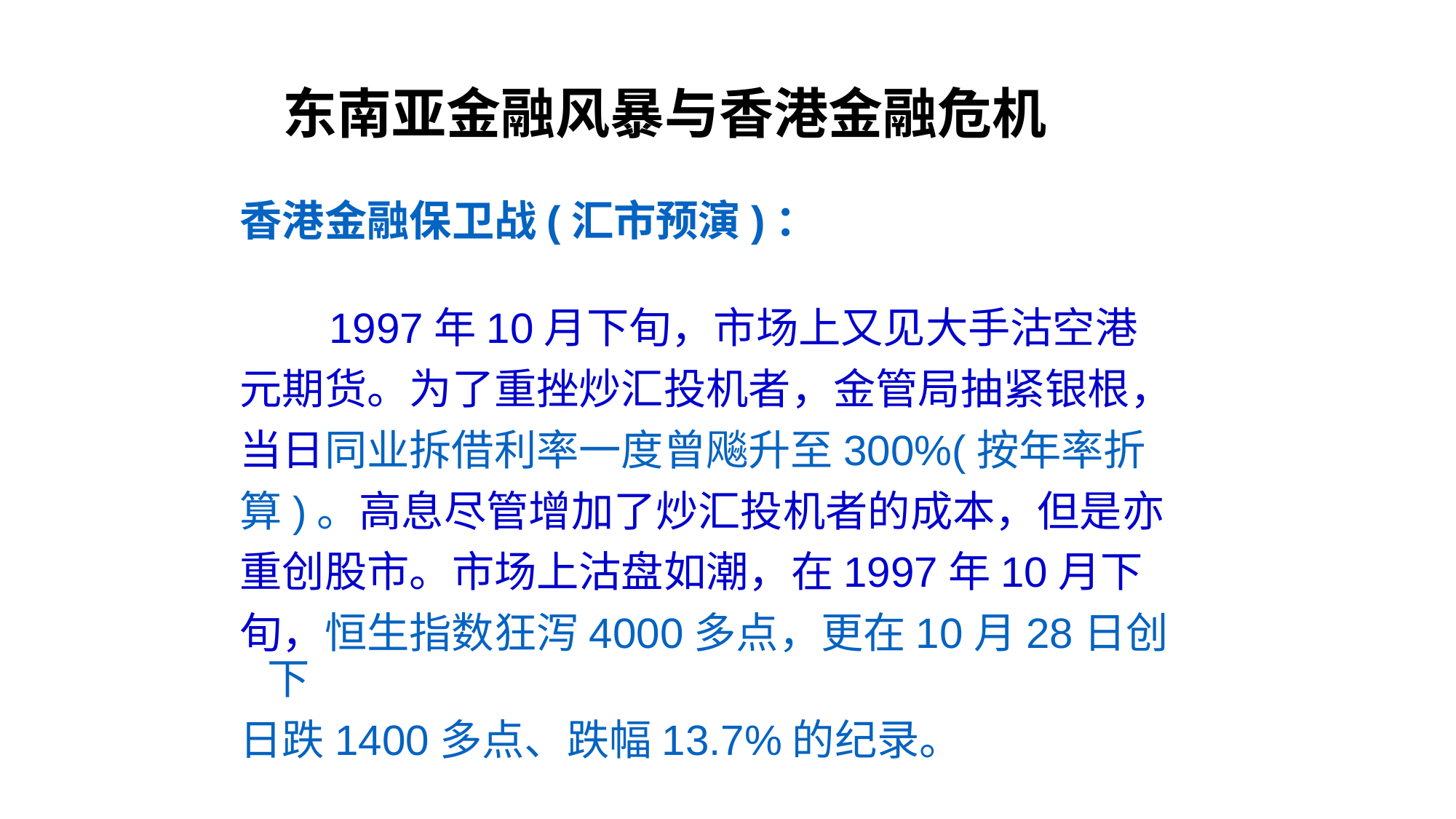

东南亚金融风暴与香港金融危机
香港金融保卫战(汇市预演)：
　 1997年10月下旬，市场上又见大手沽空港
元期货。为了重挫炒汇投机者，金管局抽紧银根，
当日同业拆借利率一度曾飚升至300%(按年率折
算)。高息尽管增加了炒汇投机者的成本，但是亦
重创股市。市场上沽盘如潮，在1997年10月下
旬，恒生指数狂泻4000多点，更在10月28日创下
日跌1400多点、跌幅13.7%的纪录。